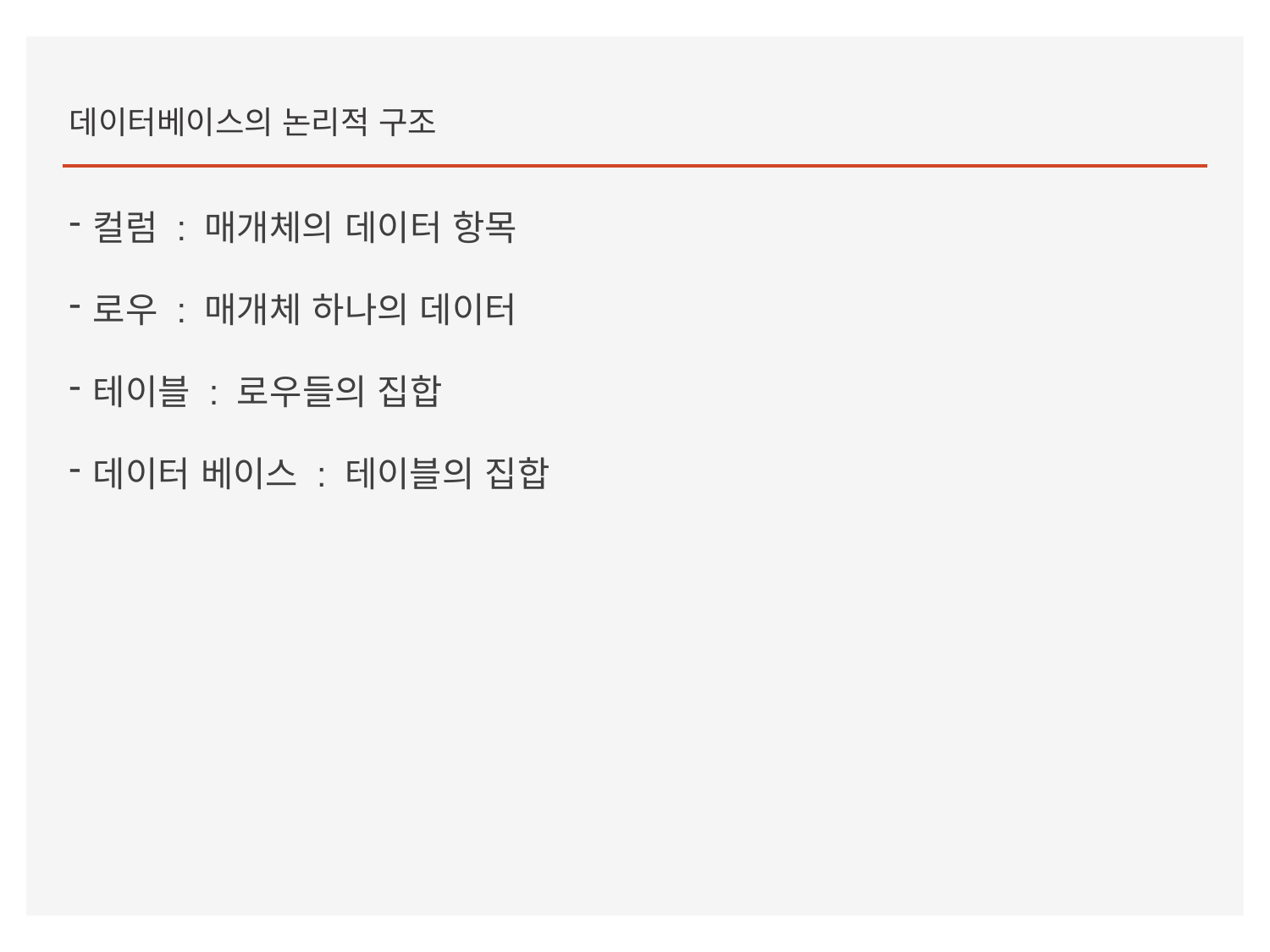

데이터베이스의 논리적 구조
컬럼 : 매개체의 데이터 항목
로우 : 매개체 하나의 데이터
테이블 : 로우들의 집합
데이터 베이스 : 테이블의 집합